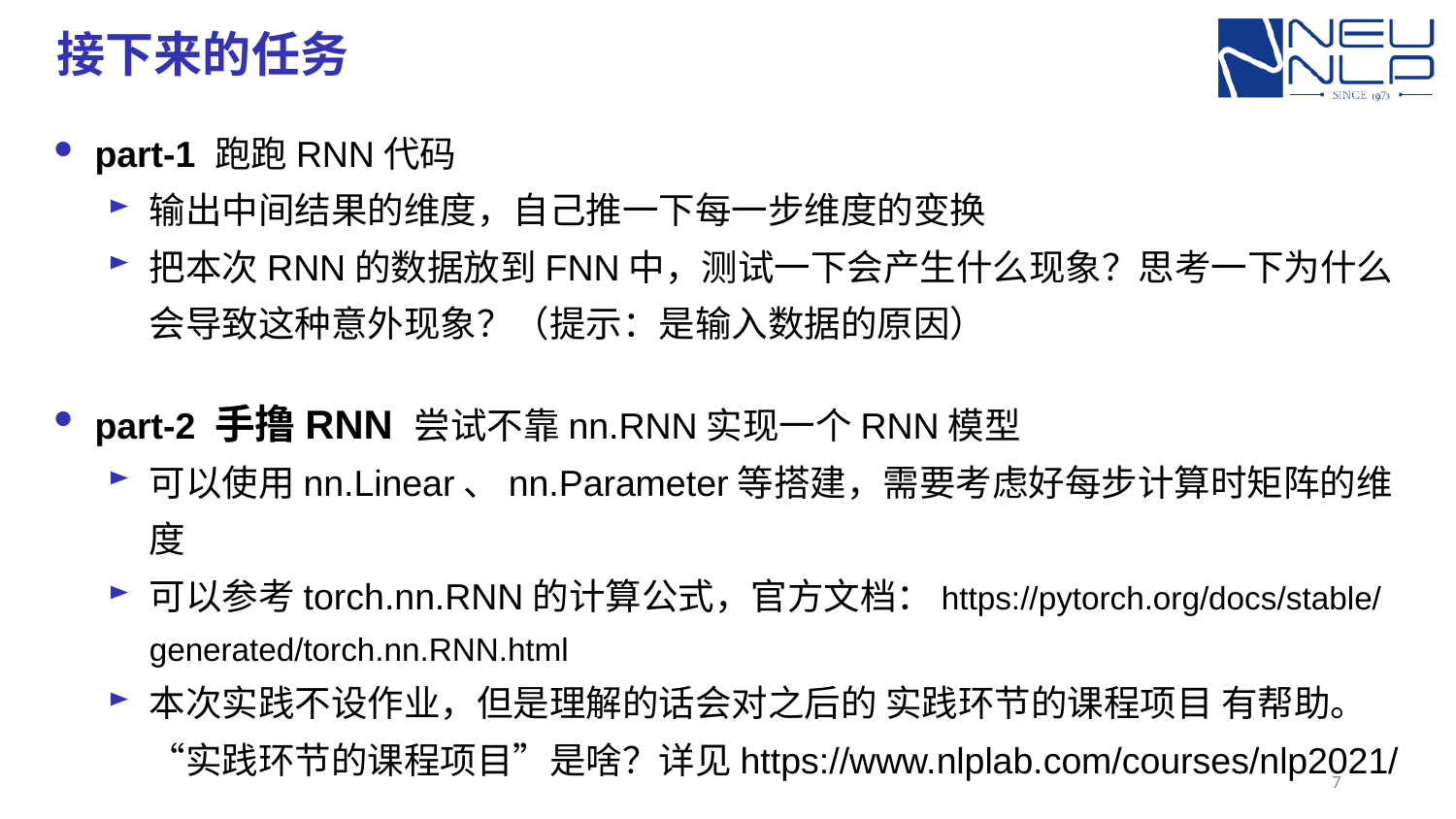

# 接下来的任务
part-1 跑跑RNN代码
输出中间结果的维度，自己推一下每一步维度的变换
把本次RNN的数据放到FNN中，测试一下会产生什么现象？思考一下为什么会导致这种意外现象？（提示：是输入数据的原因）
part-2 手撸RNN 尝试不靠nn.RNN实现一个RNN模型
可以使用nn.Linear、nn.Parameter等搭建，需要考虑好每步计算时矩阵的维度
可以参考torch.nn.RNN的计算公式，官方文档：https://pytorch.org/docs/stable/generated/torch.nn.RNN.html
本次实践不设作业，但是理解的话会对之后的 实践环节的课程项目 有帮助。“实践环节的课程项目”是啥？详见https://www.nlplab.com/courses/nlp2021/
7